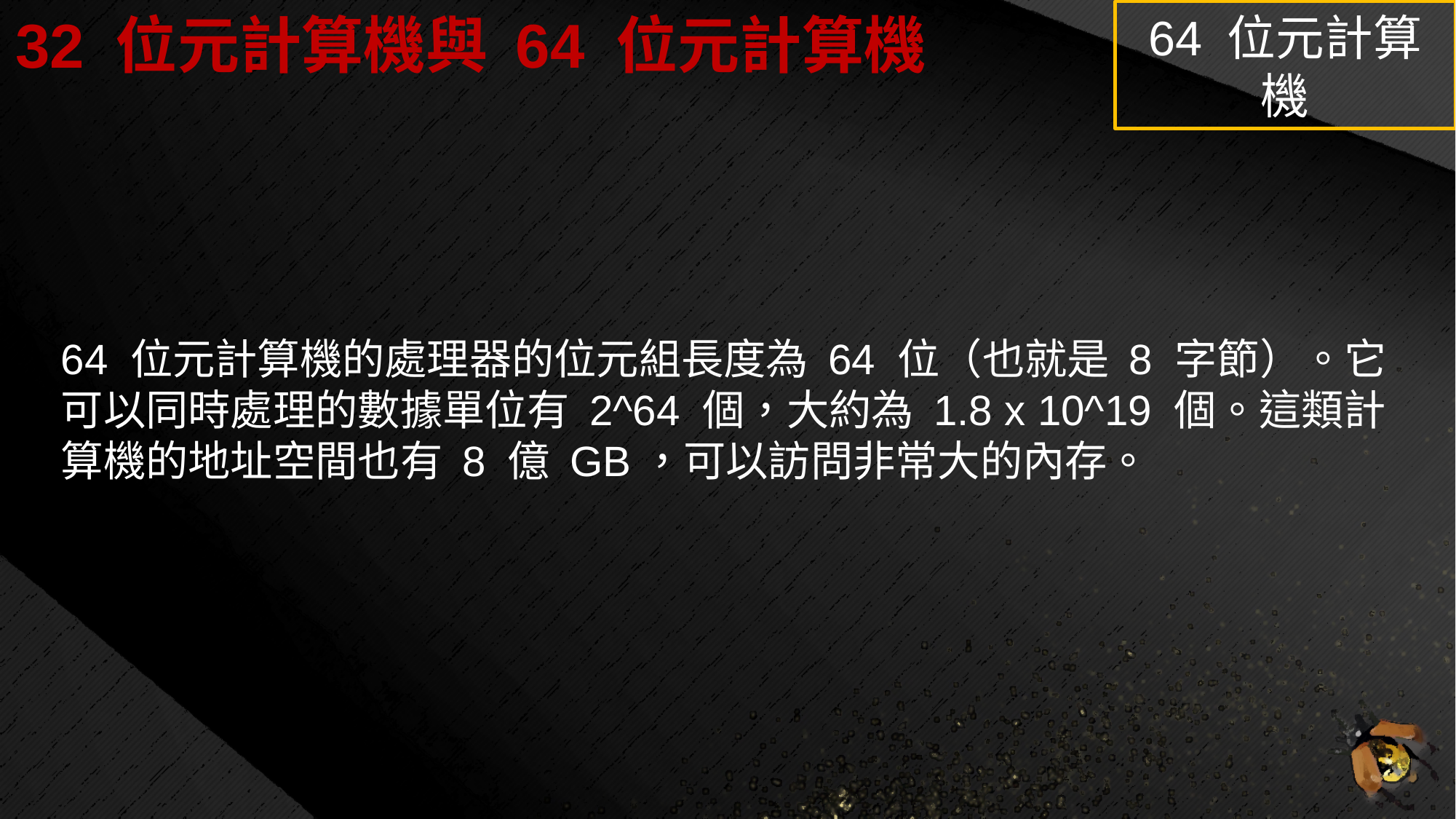

32 位元計算機與 64 位元計算機
64 位元計算機
64 位元計算機的處理器的位元組長度為 64 位（也就是 8 字節）。它可以同時處理的數據單位有 2^64 個，大約為 1.8 x 10^19 個。這類計算機的地址空間也有 8 億 GB，可以訪問非常大的內存。